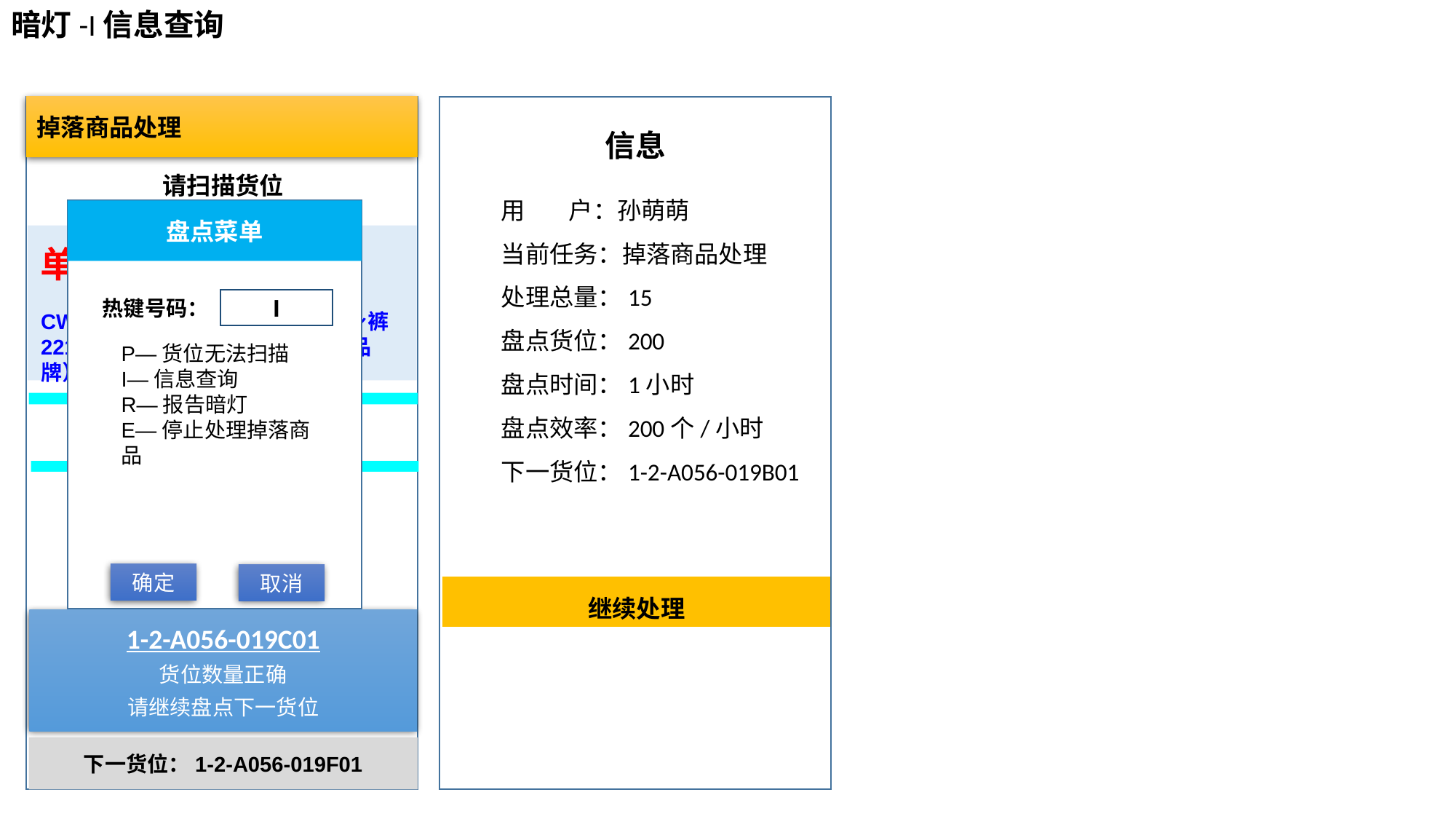

# 暗灯-I信息查询

掉落商品处理

信息
用        户：孙萌萌
当前任务：掉落商品处理
处理总量：15
盘点货位：200
盘点时间：1小时
盘点效率：200个/小时
下一货位：1-2-A056-019B01

继续处理
请扫描货位

盘点菜单
热键号码：
I
P—货位无法扫描
I—信息查询
R—报告暗灯
E—停止处理掉落商品
确定
取消

单件
6945091701532
CW-X 男士 PerformX Tight 紧身裤 221809（亚马逊进口直采，美国品牌）

1-2-A056-019B01

1-2-A056-019C01
货位数量正确
请继续盘点下一货位
下一货位：1-2-A056-019F01